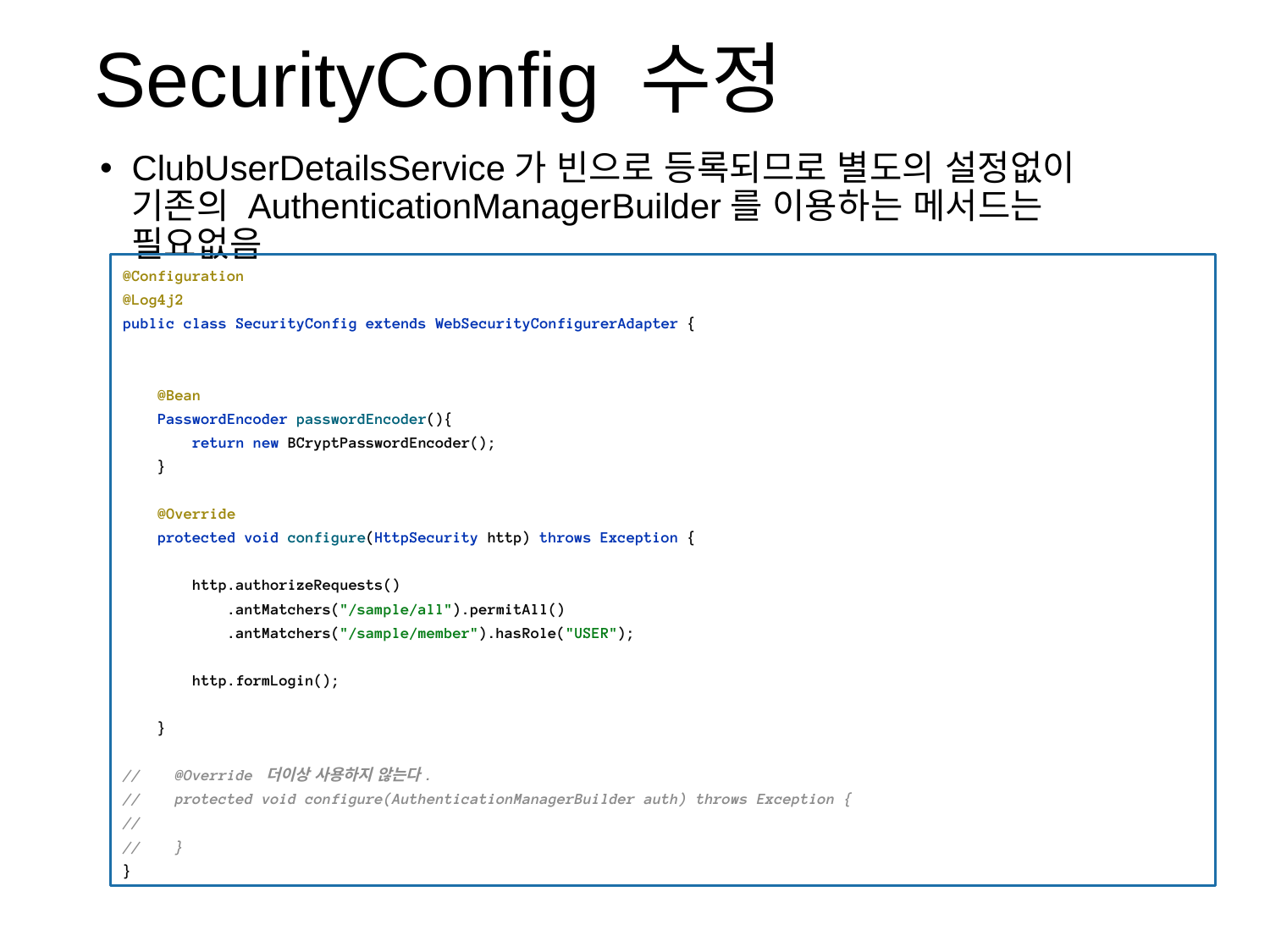

# SecurityConfig 수정
ClubUserDetailsService가 빈으로 등록되므로 별도의 설정없이 기존의 AuthenticationManagerBuilder를 이용하는 메서드는 필요없음
@Configuration
@Log4j2
public class SecurityConfig extends WebSecurityConfigurerAdapter {
    @Bean
    PasswordEncoder passwordEncoder(){
        return new BCryptPasswordEncoder();
    }
    @Override
    protected void configure(HttpSecurity http) throws Exception {
        http.authorizeRequests()
            .antMatchers("/sample/all").permitAll()
            .antMatchers("/sample/member").hasRole("USER");
        http.formLogin();
    }
//    @Override 더이상 사용하지 않는다.
//    protected void configure(AuthenticationManagerBuilder auth) throws Exception {
//
//    }
}